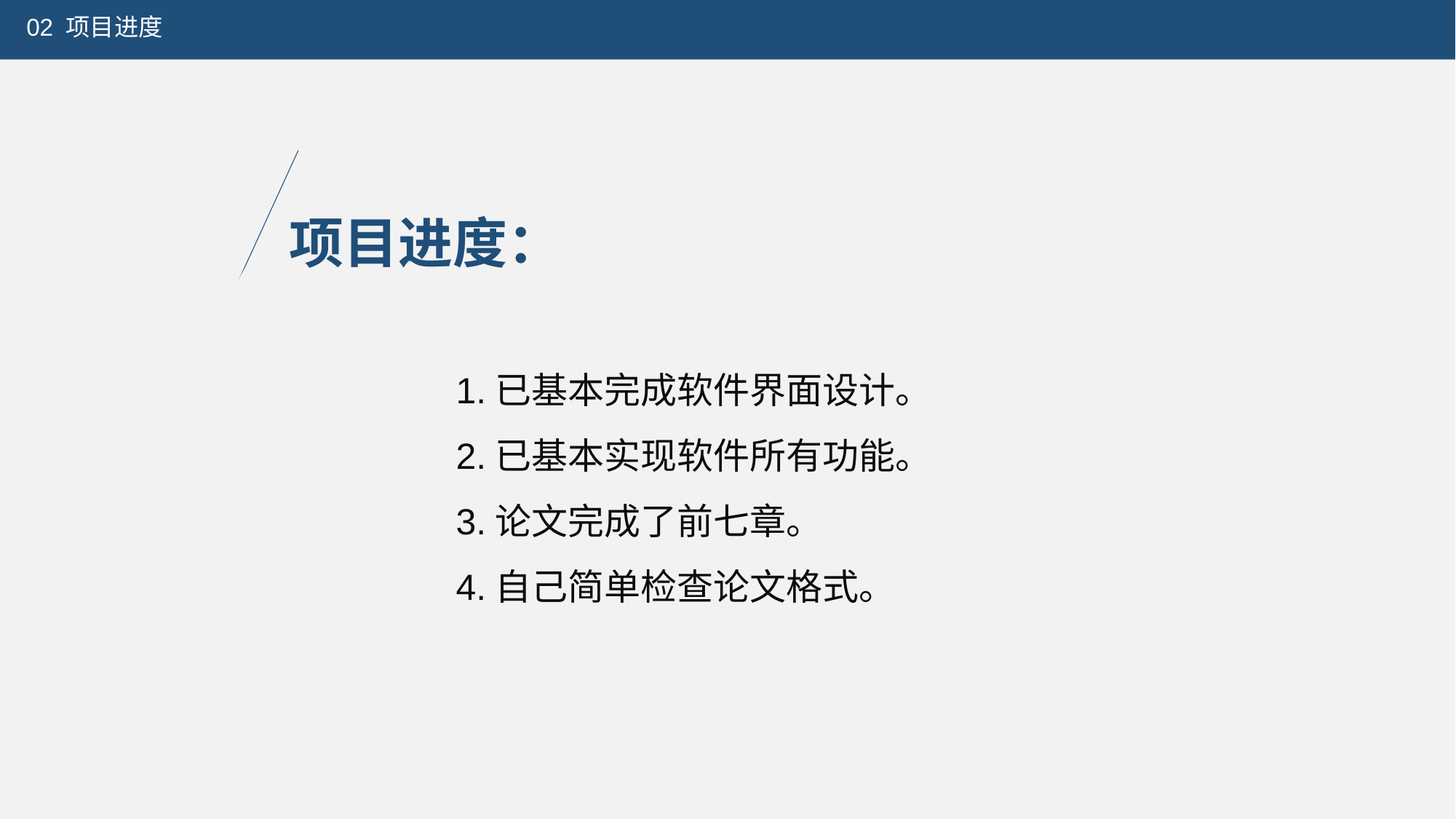

02 项目进度

项目进度：
1.已基本完成软件界面设计。
2.已基本实现软件所有功能。
3.论文完成了前七章。
4.自己简单检查论文格式。